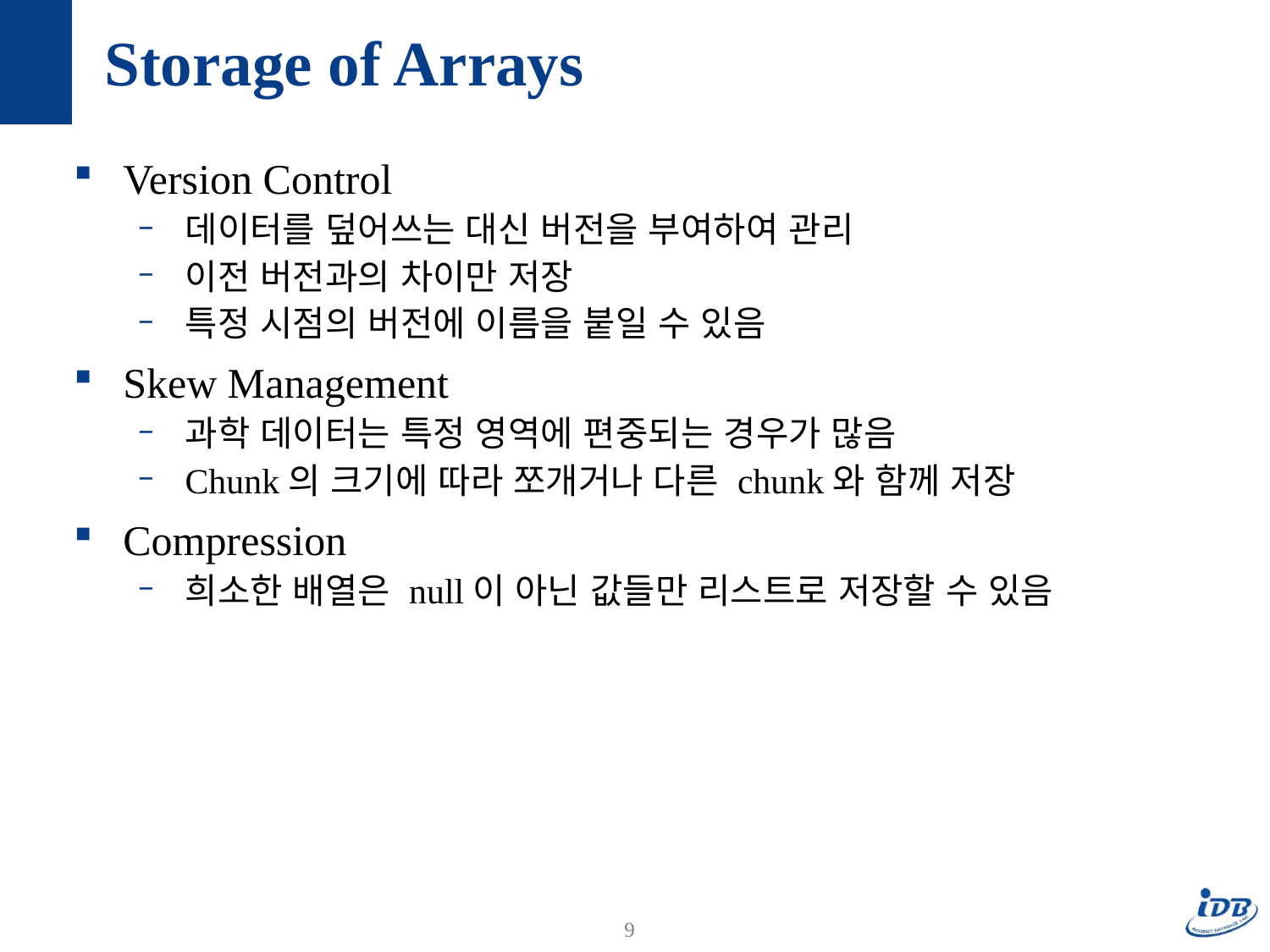

# Storage of Arrays
Version Control
데이터를 덮어쓰는 대신 버전을 부여하여 관리
이전 버전과의 차이만 저장
특정 시점의 버전에 이름을 붙일 수 있음
Skew Management
과학 데이터는 특정 영역에 편중되는 경우가 많음
Chunk의 크기에 따라 쪼개거나 다른 chunk와 함께 저장
Compression
희소한 배열은 null이 아닌 값들만 리스트로 저장할 수 있음